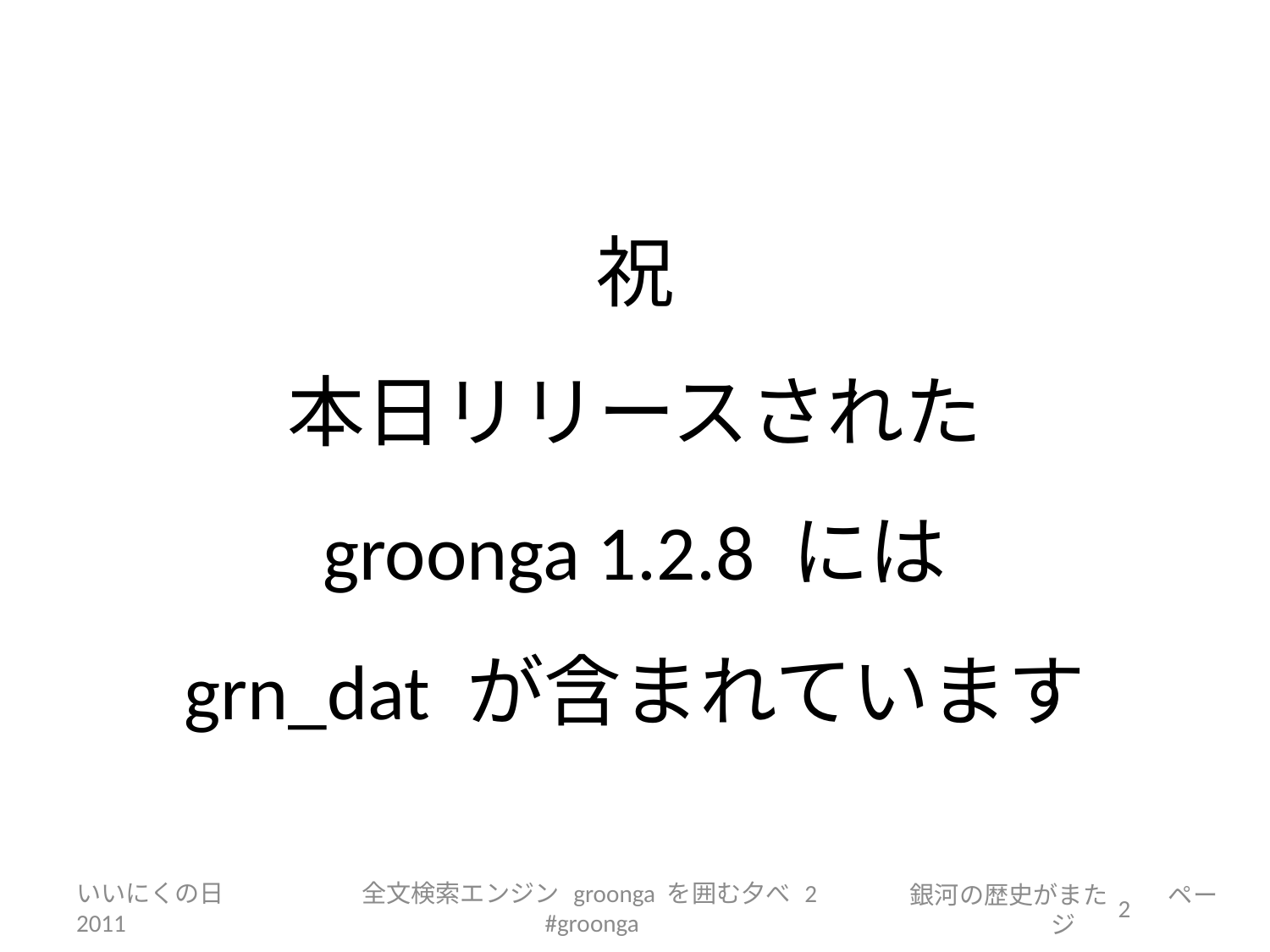

# 祝 本日リリースされた groonga 1.2.8 には grn_dat が含まれています
いいにくの日 2011
全文検索エンジン groonga を囲む夕べ 2  #groonga
2